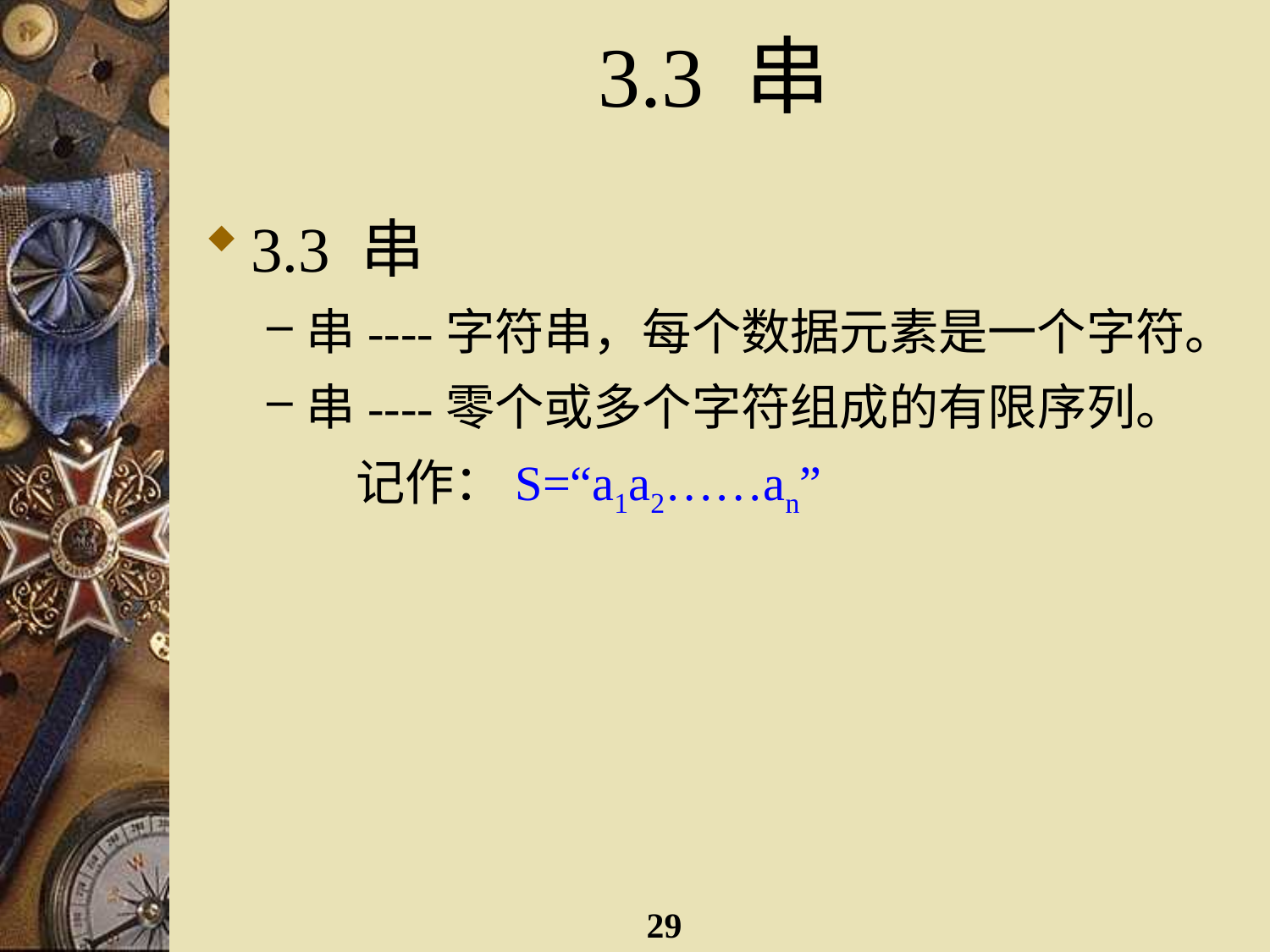

# 3.3 串
3.3 串
串----字符串，每个数据元素是一个字符。
串----零个或多个字符组成的有限序列。
       记作：S=“a1a2……an”